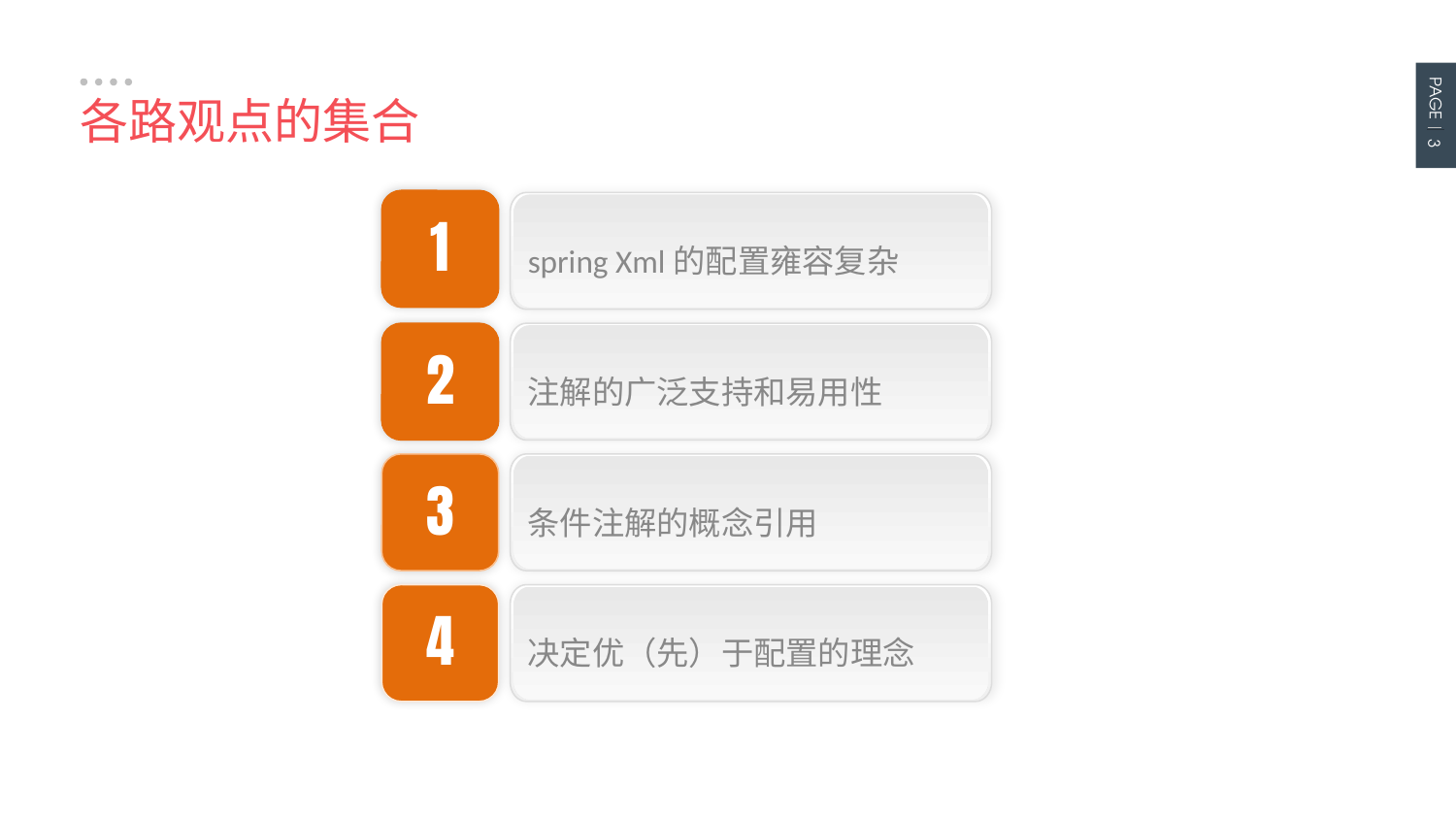

各路观点的集合

1

spring Xml的配置雍容复杂

2

注解的广泛支持和易用性

3

条件注解的概念引用

4

决定优（先）于配置的理念